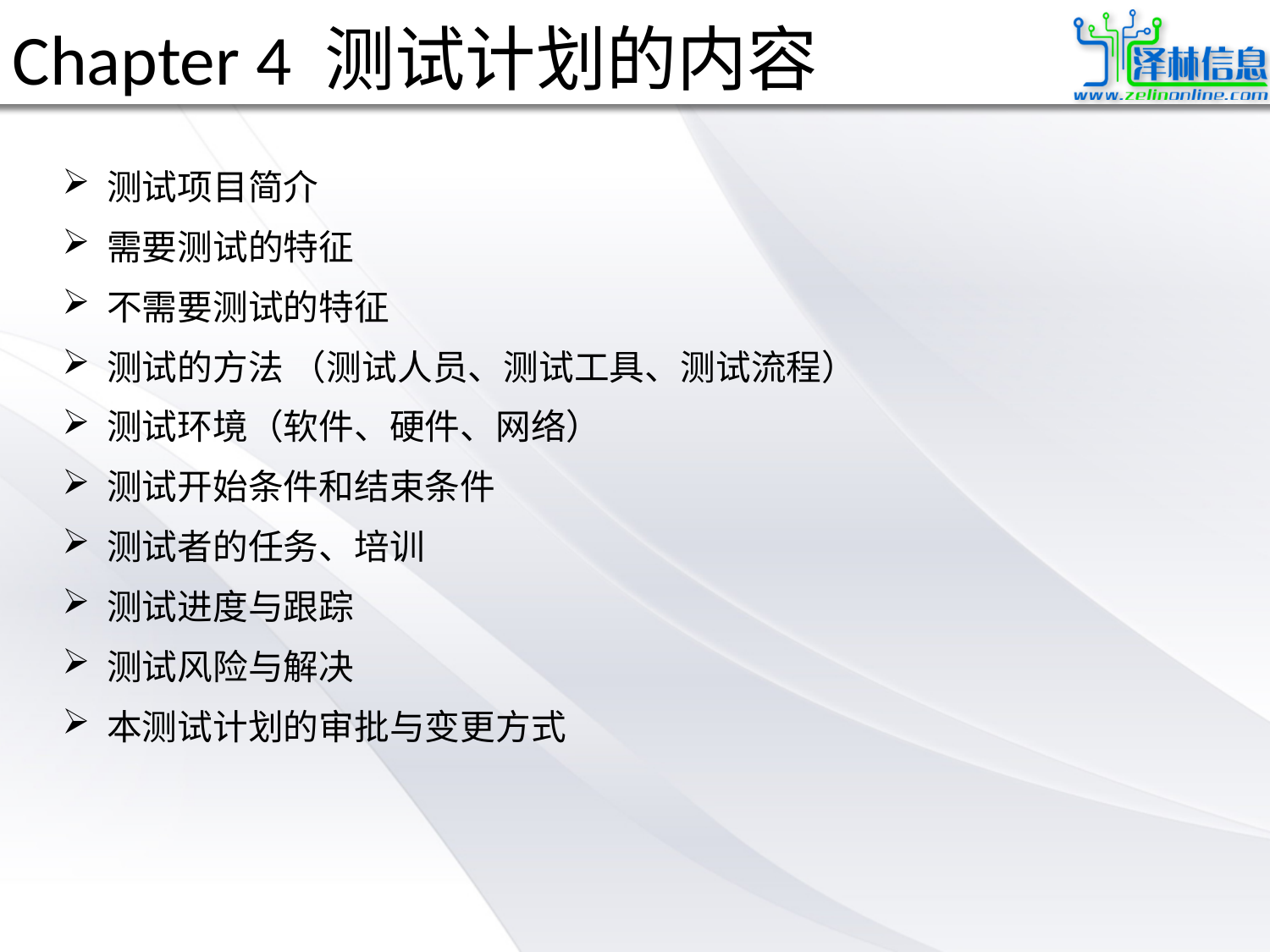

# Chapter 4 测试计划的内容
 测试项目简介
 需要测试的特征
 不需要测试的特征
 测试的方法 （测试人员、测试工具、测试流程）
 测试环境（软件、硬件、网络）
 测试开始条件和结束条件
 测试者的任务、培训
 测试进度与跟踪
 测试风险与解决
 本测试计划的审批与变更方式